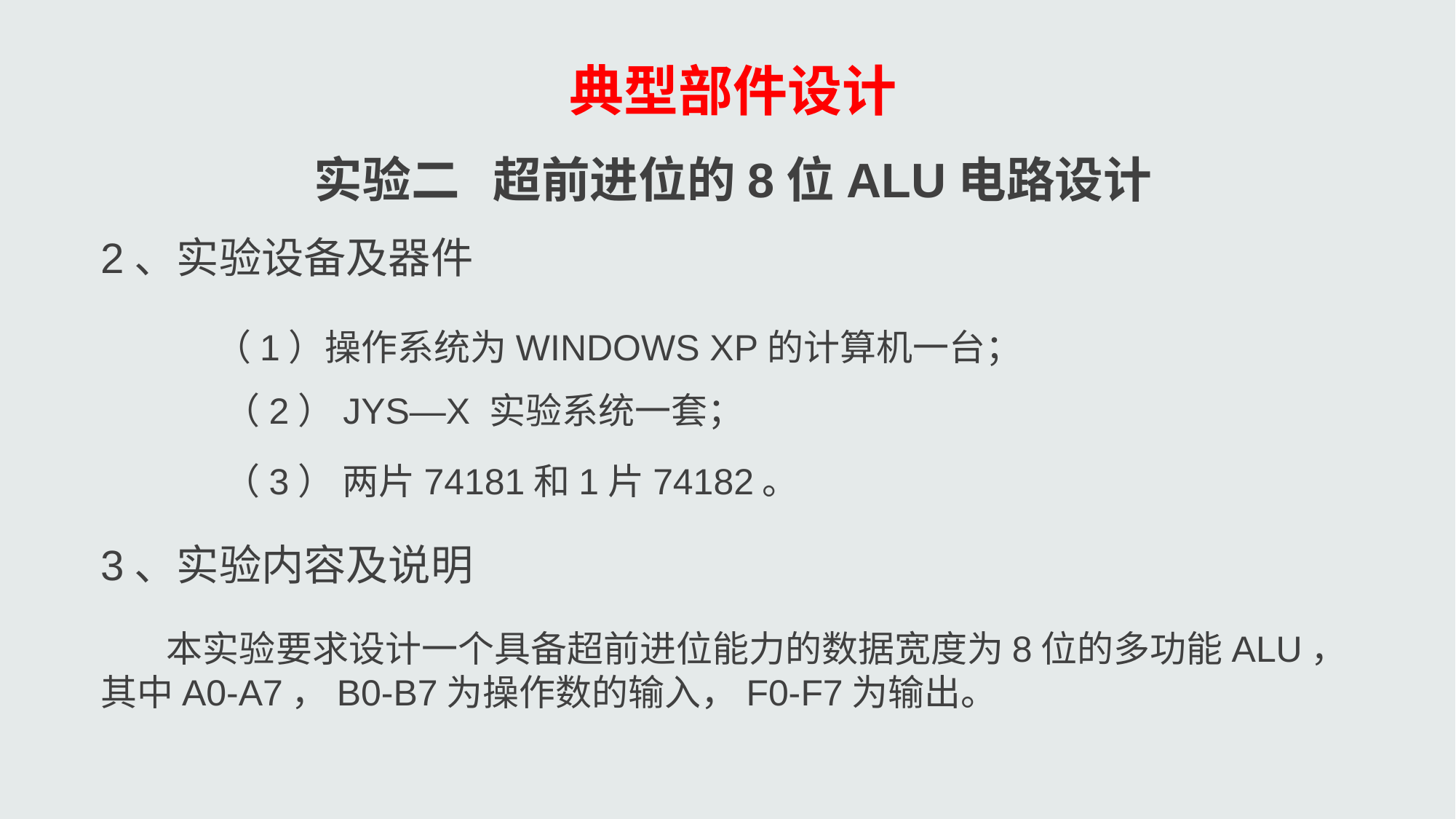

典型部件设计
实验二   超前进位的8位ALU电路设计
2、实验设备及器件
           （1）操作系统为WINDOWS XP的计算机一台；
              （2）JYS—X 实验系统一套；
              （3） 两片74181和1片74182。
3、实验内容及说明
       本实验要求设计一个具备超前进位能力的数据宽度为8位的多功能ALU，其中A0-A7，B0-B7为操作数的输入，F0-F7为输出。